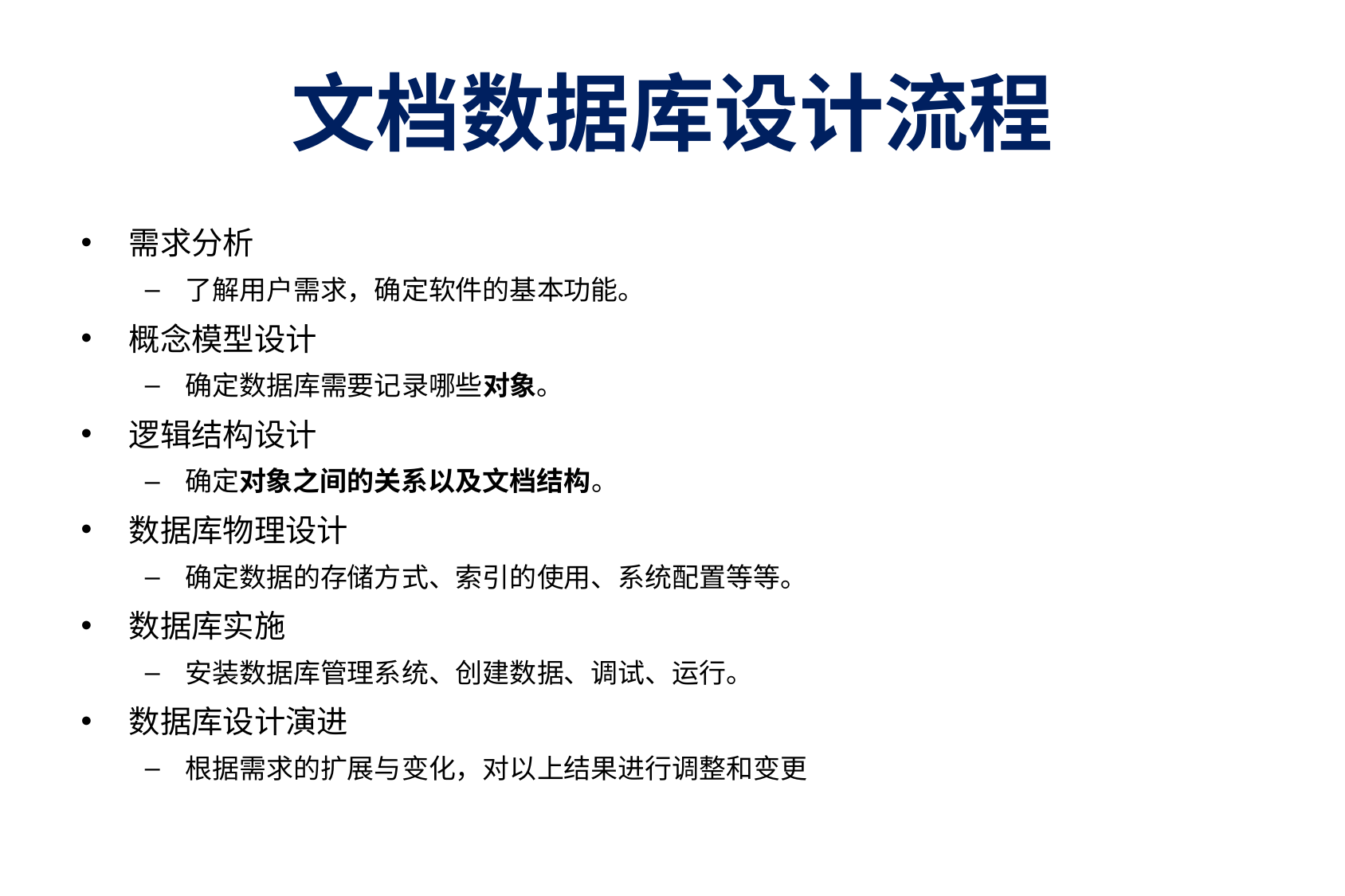

# 文档数据库设计流程
需求分析
了解用户需求，确定软件的基本功能。
概念模型设计
确定数据库需要记录哪些对象。
逻辑结构设计
确定对象之间的关系以及文档结构。
数据库物理设计
确定数据的存储方式、索引的使用、系统配置等等。
数据库实施
安装数据库管理系统、创建数据、调试、运行。
数据库设计演进
根据需求的扩展与变化，对以上结果进行调整和变更